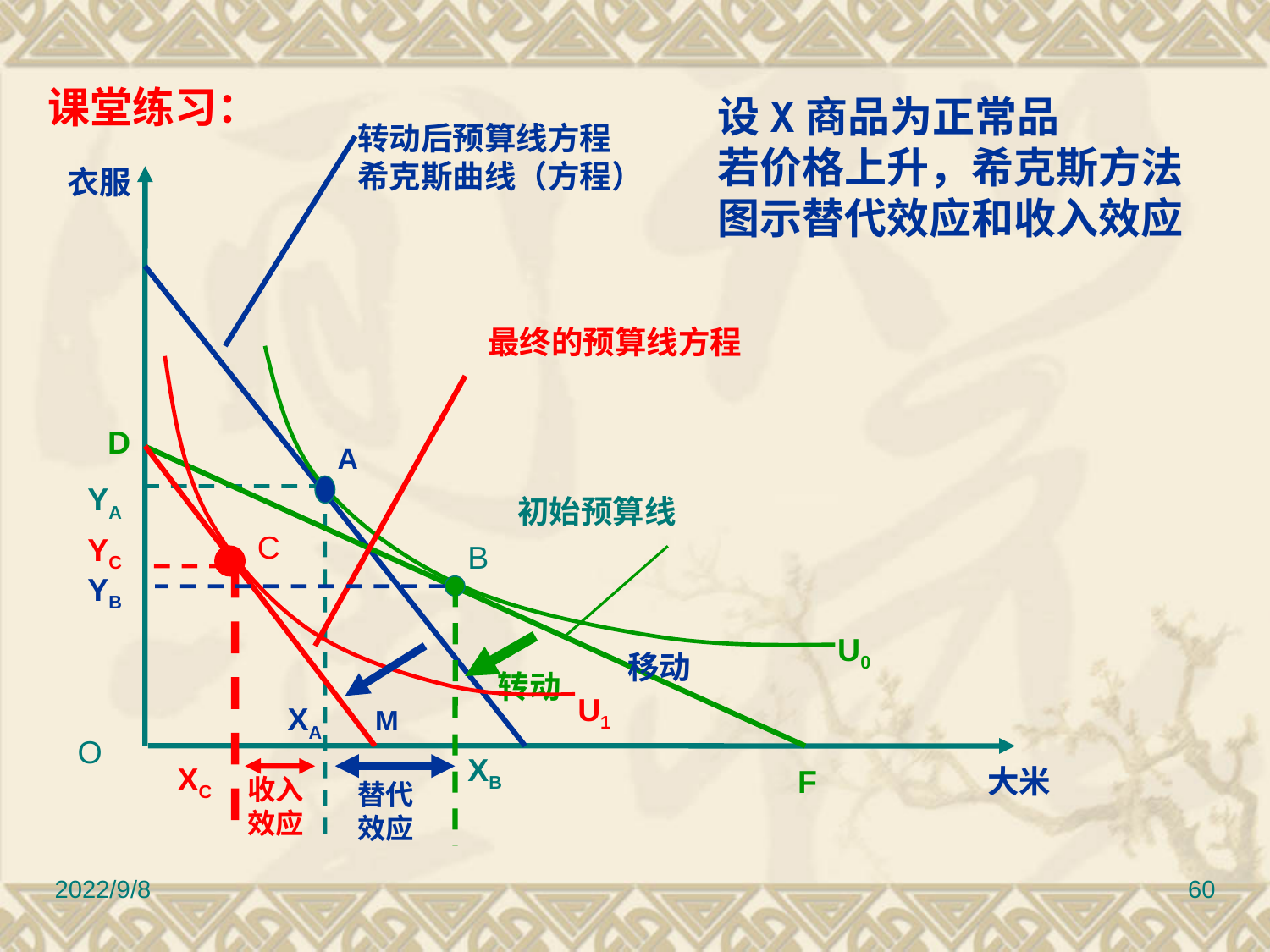

课堂练习：
设X商品为正常品
若价格上升，希克斯方法
图示替代效应和收入效应
转动后预算线方程
希克斯曲线（方程）

衣服

最终的预算线方程

D
A

YA

初始预算线
C
YC
B

YB

U0

移动
转动
U1
M
XA
O

XB
XC
F
收入
效应

大米
替代
效应
2022/9/8
60